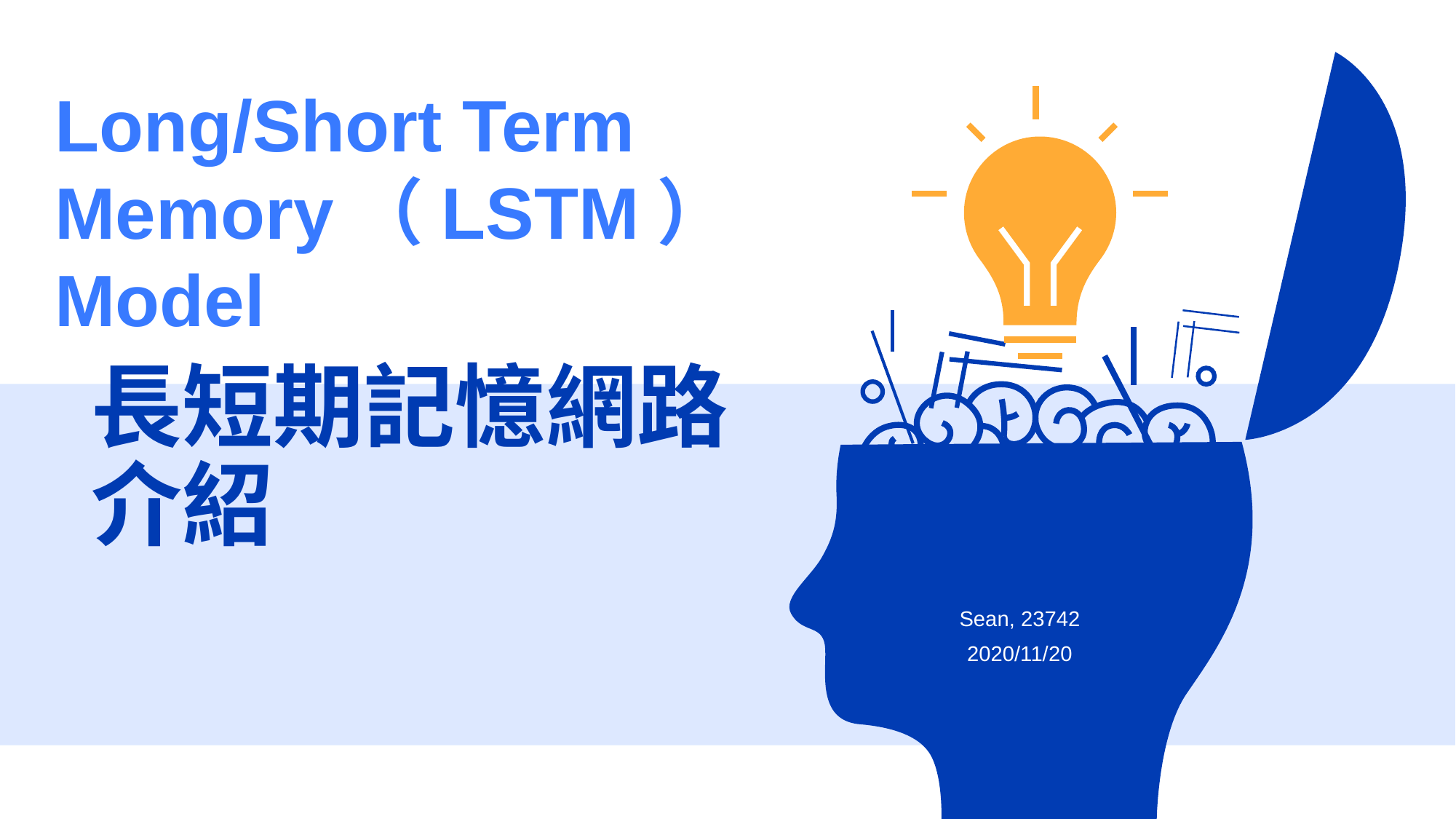

Long/Short Term Memory（LSTM） Model
# 長短期記憶網路 介紹
Sean, 23742
2020/11/20